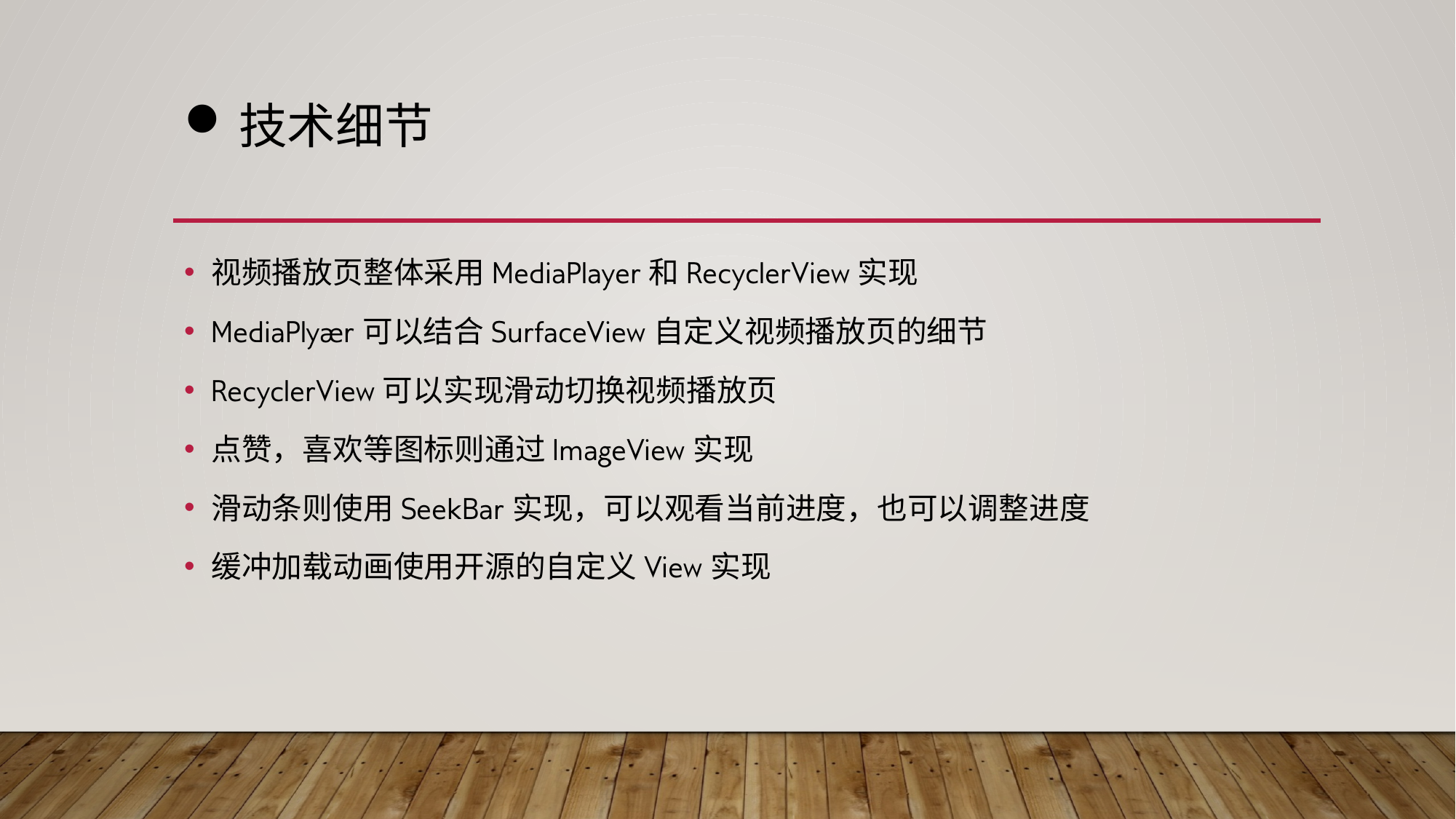

# 技术细节
视频播放页整体采用MediaPlayer和RecyclerView实现
MediaPlyaer可以结合SurfaceView自定义视频播放页的细节
RecyclerView可以实现滑动切换视频播放页
点赞，喜欢等图标则通过ImageView实现
滑动条则使用SeekBar实现，可以观看当前进度，也可以调整进度
缓冲加载动画使用开源的自定义View实现